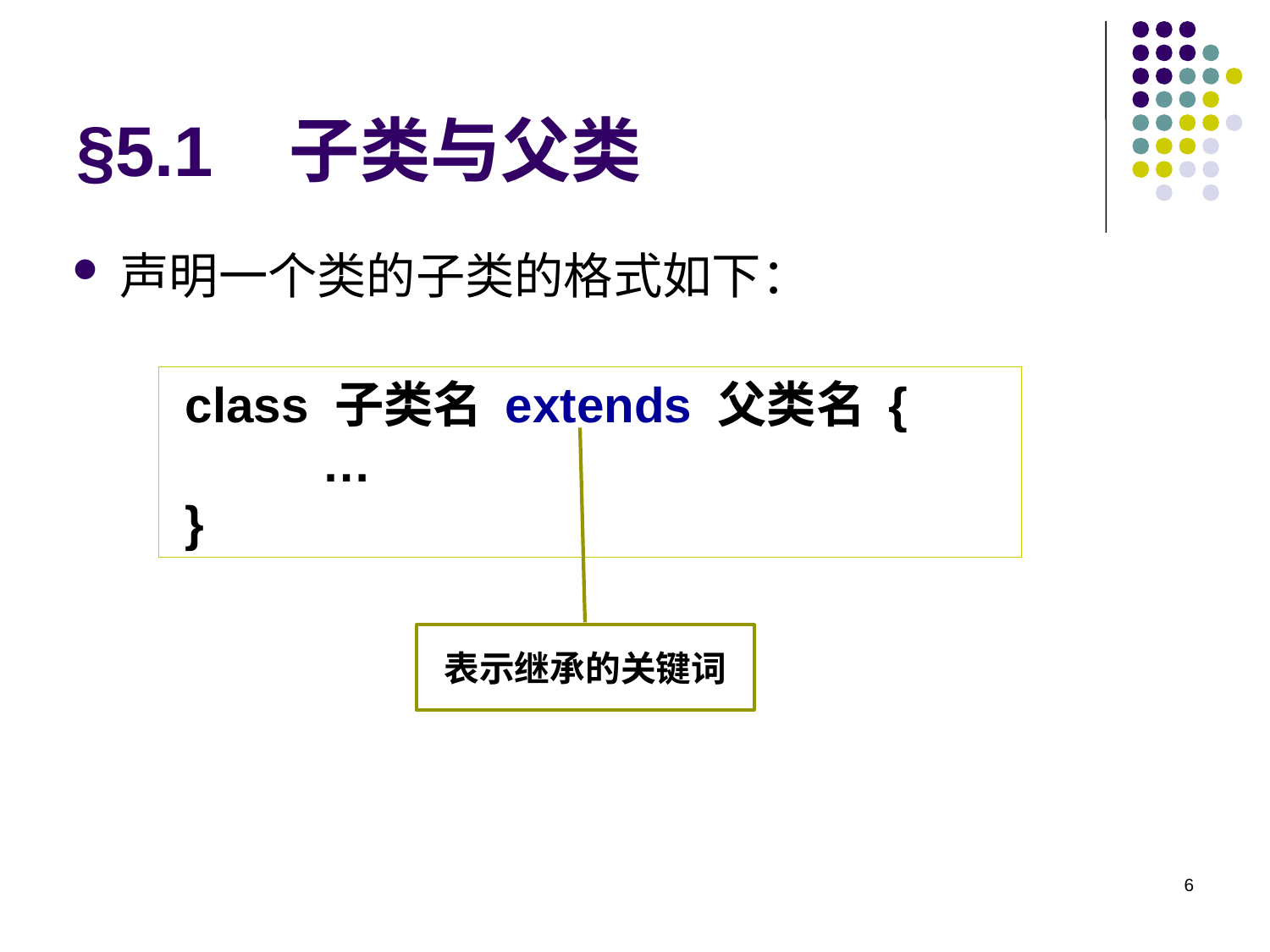

# §5.1   子类与父类
声明一个类的子类的格式如下：

 class 子类名 extends 父类名 {
           …
 }
表示继承的关键词
6